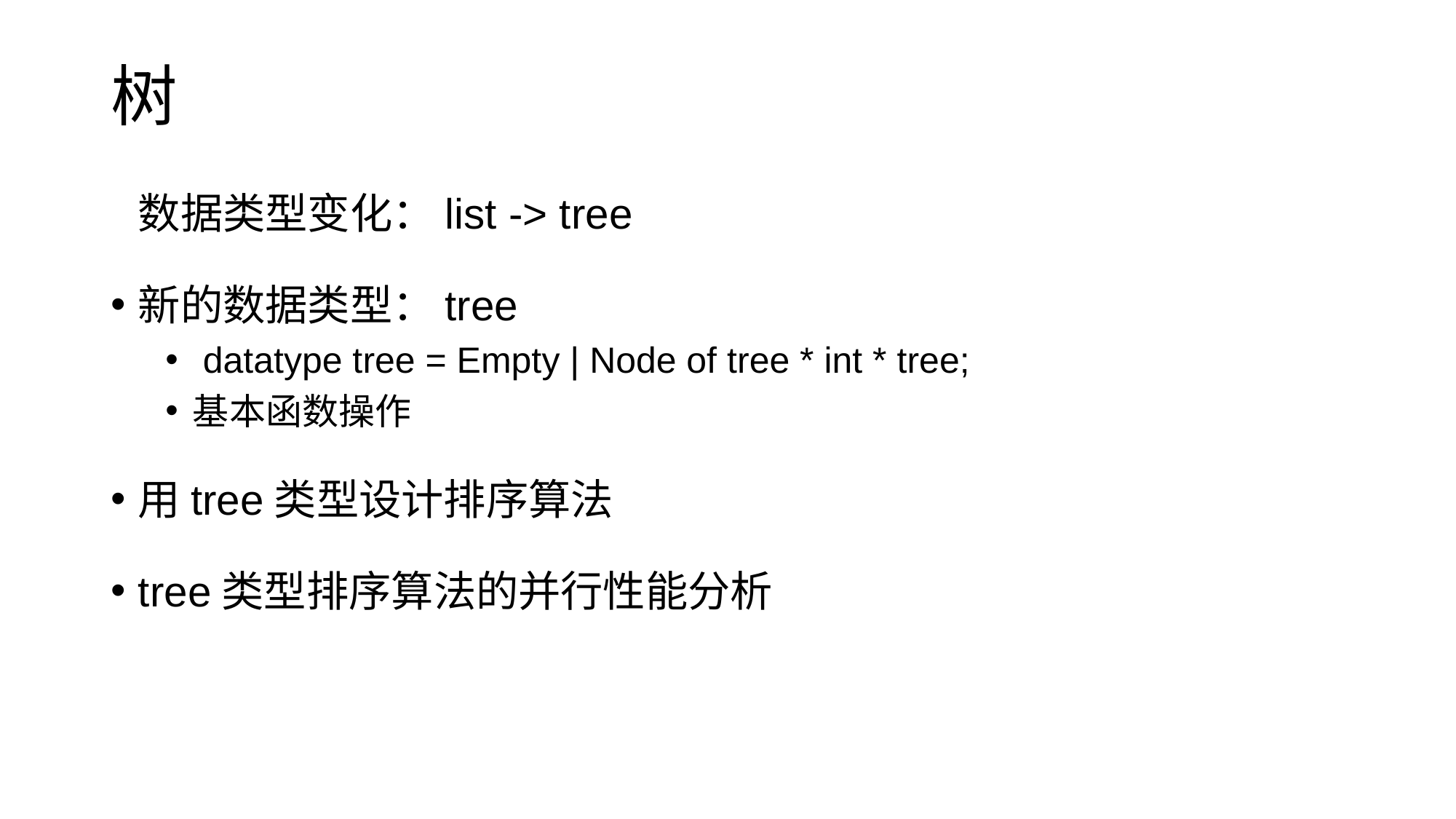

# 树
	数据类型变化：list -> tree
新的数据类型：tree
 datatype tree = Empty | Node of tree * int * tree;
基本函数操作
用tree类型设计排序算法
tree类型排序算法的并行性能分析